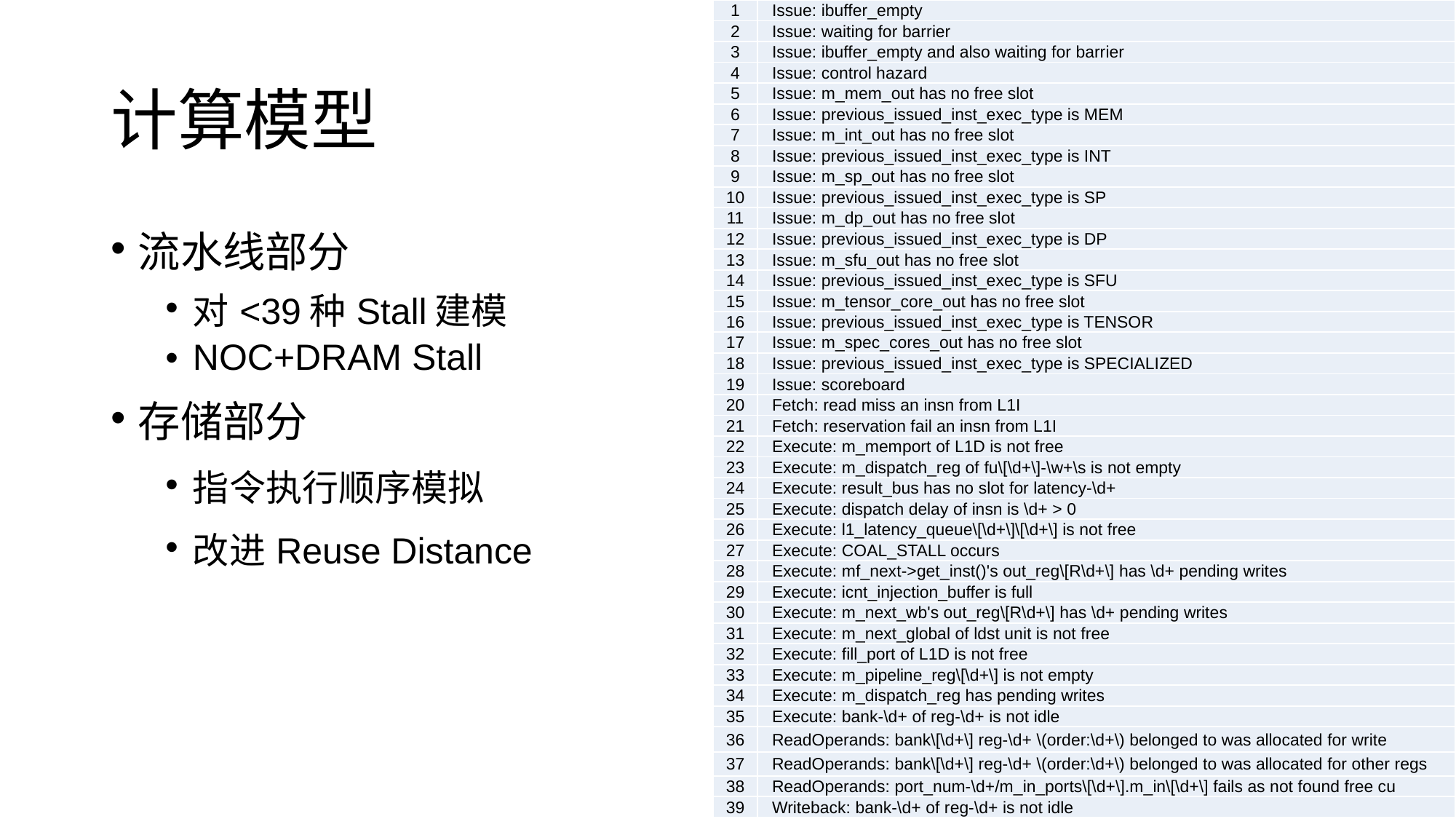

| 1 | Issue: ibuffer\_empty |
| --- | --- |
| 2 | Issue: waiting for barrier |
| 3 | Issue: ibuffer\_empty and also waiting for barrier |
| 4 | Issue: control hazard |
| 5 | Issue: m\_mem\_out has no free slot |
| 6 | Issue: previous\_issued\_inst\_exec\_type is MEM |
| 7 | Issue: m\_int\_out has no free slot |
| 8 | Issue: previous\_issued\_inst\_exec\_type is INT |
| 9 | Issue: m\_sp\_out has no free slot |
| 10 | Issue: previous\_issued\_inst\_exec\_type is SP |
| 11 | Issue: m\_dp\_out has no free slot |
| 12 | Issue: previous\_issued\_inst\_exec\_type is DP |
| 13 | Issue: m\_sfu\_out has no free slot |
| 14 | Issue: previous\_issued\_inst\_exec\_type is SFU |
| 15 | Issue: m\_tensor\_core\_out has no free slot |
| 16 | Issue: previous\_issued\_inst\_exec\_type is TENSOR |
| 17 | Issue: m\_spec\_cores\_out has no free slot |
| 18 | Issue: previous\_issued\_inst\_exec\_type is SPECIALIZED |
| 19 | Issue: scoreboard |
| 20 | Fetch: read miss an insn from L1I |
| 21 | Fetch: reservation fail an insn from L1I |
| 22 | Execute: m\_memport of L1D is not free |
| 23 | Execute: m\_dispatch\_reg of fu\[\d+\]-\w+\s is not empty |
| 24 | Execute: result\_bus has no slot for latency-\d+ |
| 25 | Execute: dispatch delay of insn is \d+ > 0 |
| 26 | Execute: l1\_latency\_queue\[\d+\]\[\d+\] is not free |
| 27 | Execute: COAL\_STALL occurs |
| 28 | Execute: mf\_next->get\_inst()'s out\_reg\[R\d+\] has \d+ pending writes |
| 29 | Execute: icnt\_injection\_buffer is full |
| 30 | Execute: m\_next\_wb's out\_reg\[R\d+\] has \d+ pending writes |
| 31 | Execute: m\_next\_global of ldst unit is not free |
| 32 | Execute: fill\_port of L1D is not free |
| 33 | Execute: m\_pipeline\_reg\[\d+\] is not empty |
| 34 | Execute: m\_dispatch\_reg has pending writes |
| 35 | Execute: bank-\d+ of reg-\d+ is not idle |
| 36 | ReadOperands: bank\[\d+\] reg-\d+ \(order:\d+\) belonged to was allocated for write |
| 37 | ReadOperands: bank\[\d+\] reg-\d+ \(order:\d+\) belonged to was allocated for other regs |
| 38 | ReadOperands: port\_num-\d+/m\_in\_ports\[\d+\].m\_in\[\d+\] fails as not found free cu |
| 39 | Writeback: bank-\d+ of reg-\d+ is not idle |
# 计算模型
流水线部分
对<39种Stall建模
NOC+DRAM Stall
存储部分
指令执行顺序模拟
改进Reuse Distance